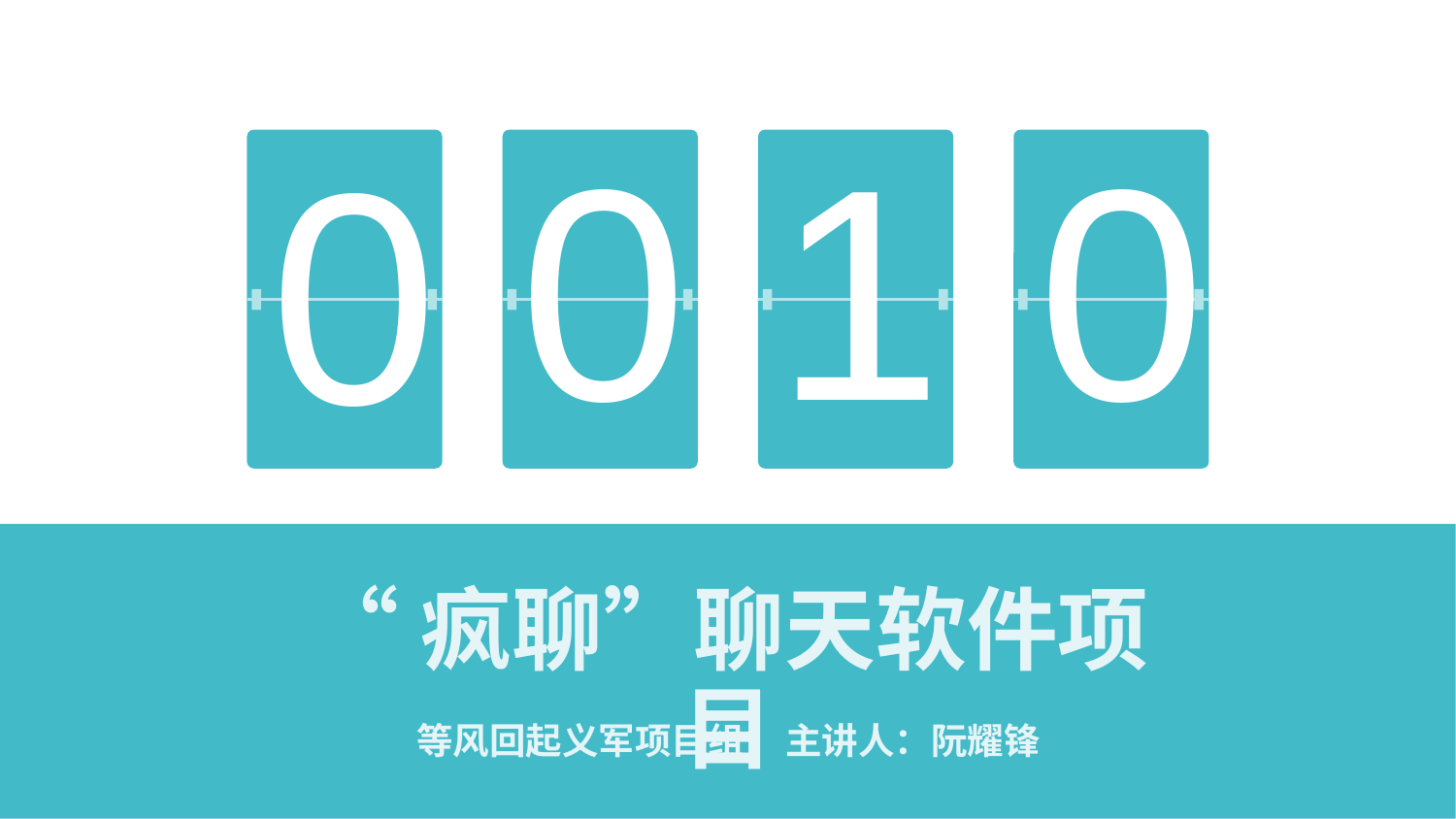

0

1

045688
048628

“疯聊”聊天软件项目
等风回起义军项目组     主讲人：阮耀锋
1